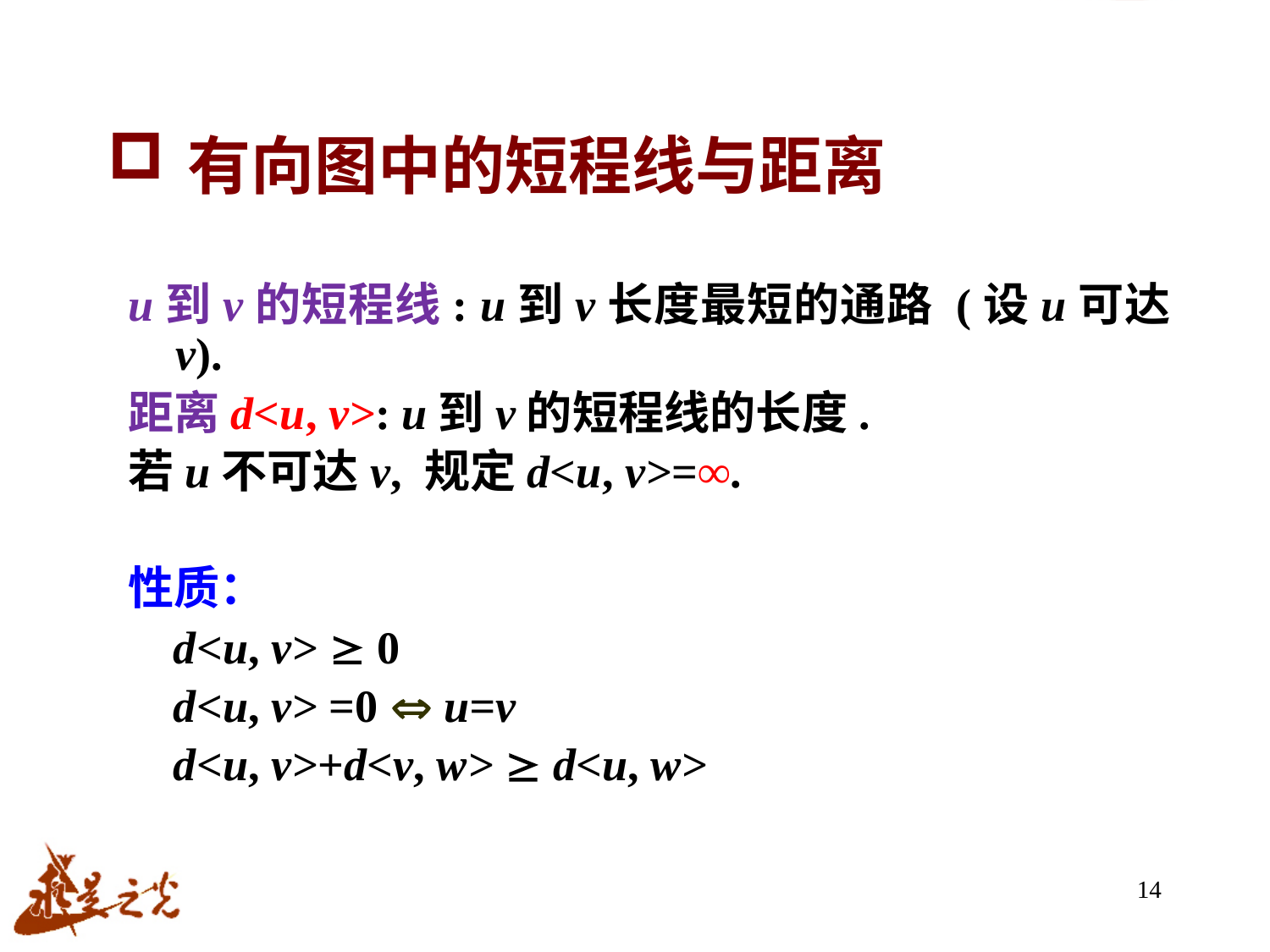

# 有向图中的短程线与距离
u到v的短程线: u到v长度最短的通路 (设u可达v).
距离d<u, v>: u到v的短程线的长度.
若u不可达v, 规定d<u, v>=∞.

性质：
    d<u, v> ≥ 0
    d<u, v> =0 ⇔ u=v
    d<u, v>+d<v, w> ≥ d<u, w>
14